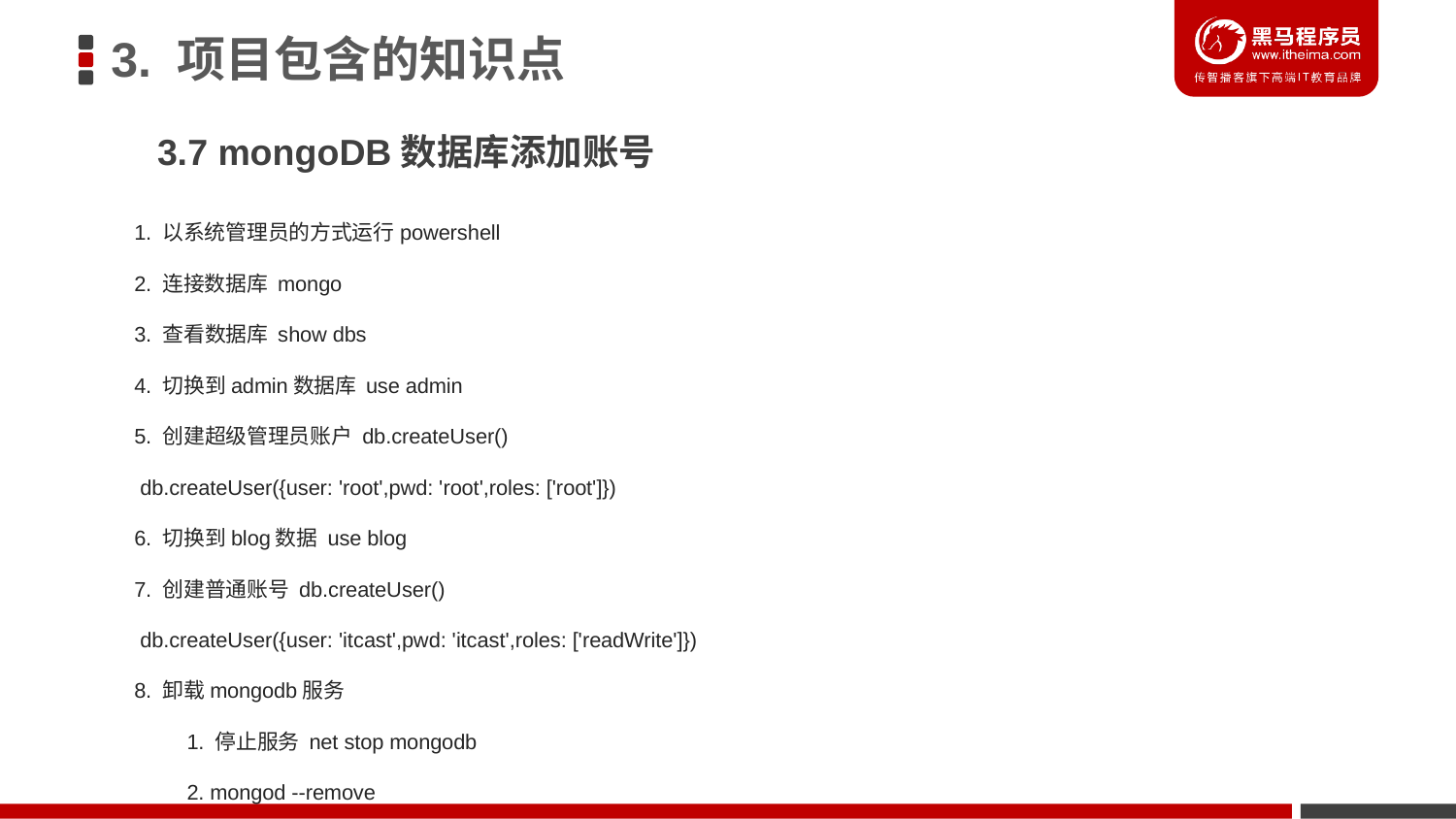

3. 项目包含的知识点
3.7 mongoDB数据库添加账号
1. 以系统管理员的方式运行powershell
2. 连接数据库 mongo
3. 查看数据库 show dbs
4. 切换到admin数据库 use admin
5. 创建超级管理员账户 db.createUser()
 db.createUser({user: 'root',pwd: 'root',roles: ['root']})
6. 切换到blog数据 use blog
7. 创建普通账号 db.createUser()
 db.createUser({user: 'itcast',pwd: 'itcast',roles: ['readWrite']})
8. 卸载mongodb服务
         1. 停止服务 net stop mongodb
         2. mongod --remove